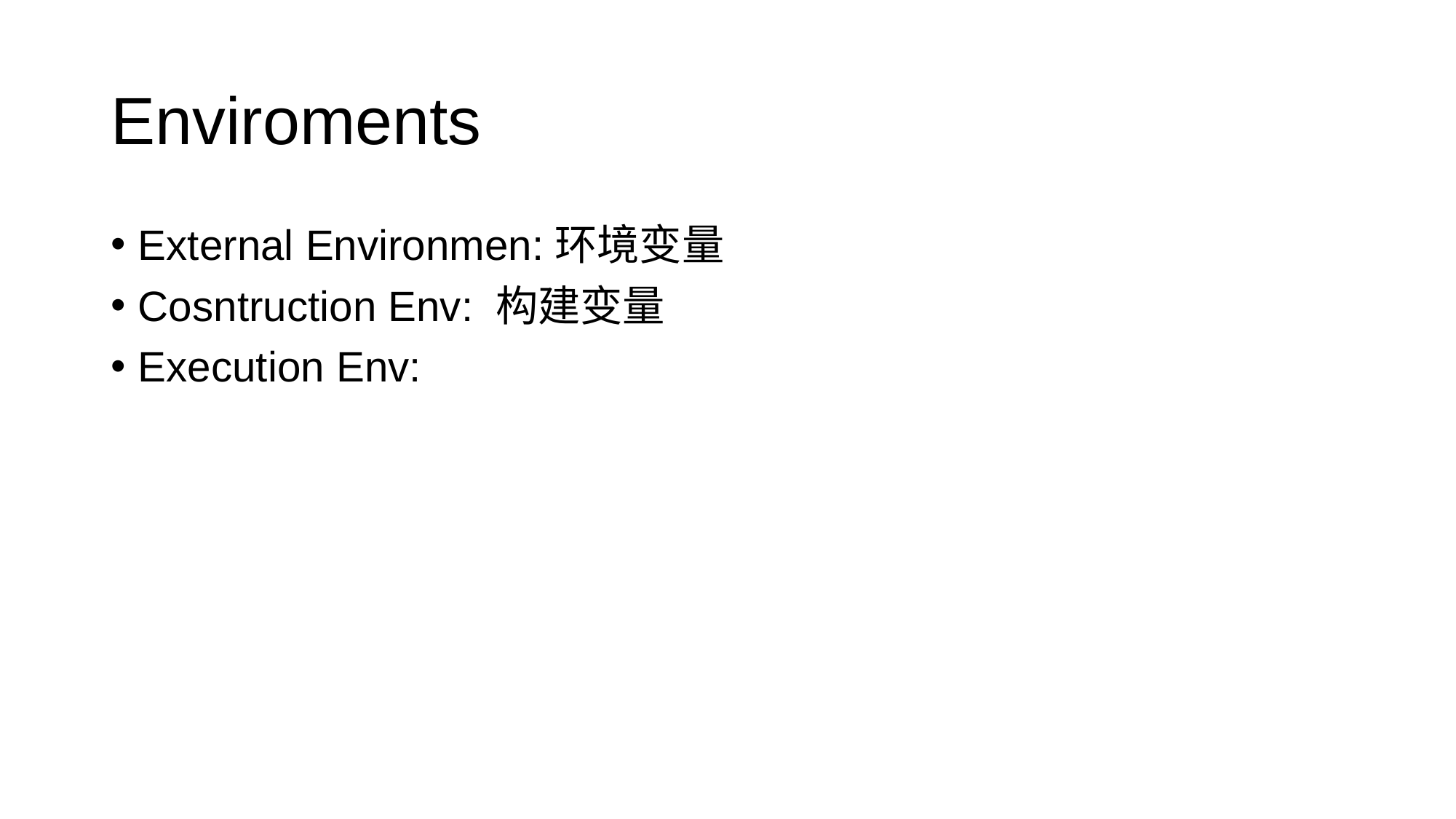

# Enviroments
External Environmen:环境变量
Cosntruction Env: 构建变量
Execution Env: